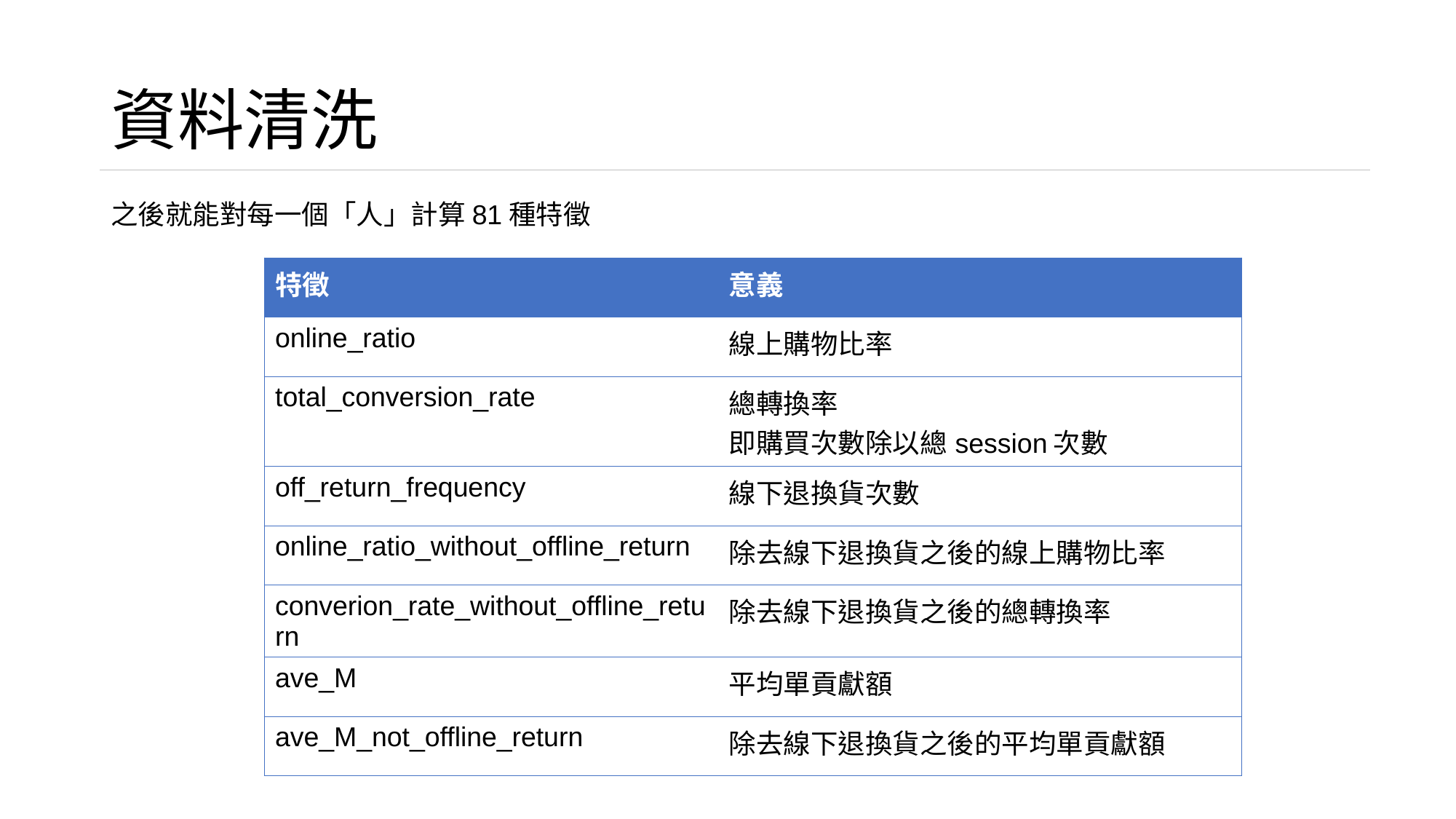

# 資料清洗
之後就能對每一個「人」計算81種特徵
| 特徵 | 意義 |
| --- | --- |
| online\_ratio | 線上購物比率 |
| total\_conversion\_rate | 總轉換率 即購買次數除以總session次數 |
| off\_return\_frequency | 線下退換貨次數 |
| online\_ratio\_without\_offline\_return | 除去線下退換貨之後的線上購物比率 |
| converion\_rate\_without\_offline\_return | 除去線下退換貨之後的總轉換率 |
| ave\_M | 平均單貢獻額 |
| ave\_M\_not\_offline\_return | 除去線下退換貨之後的平均單貢獻額 |